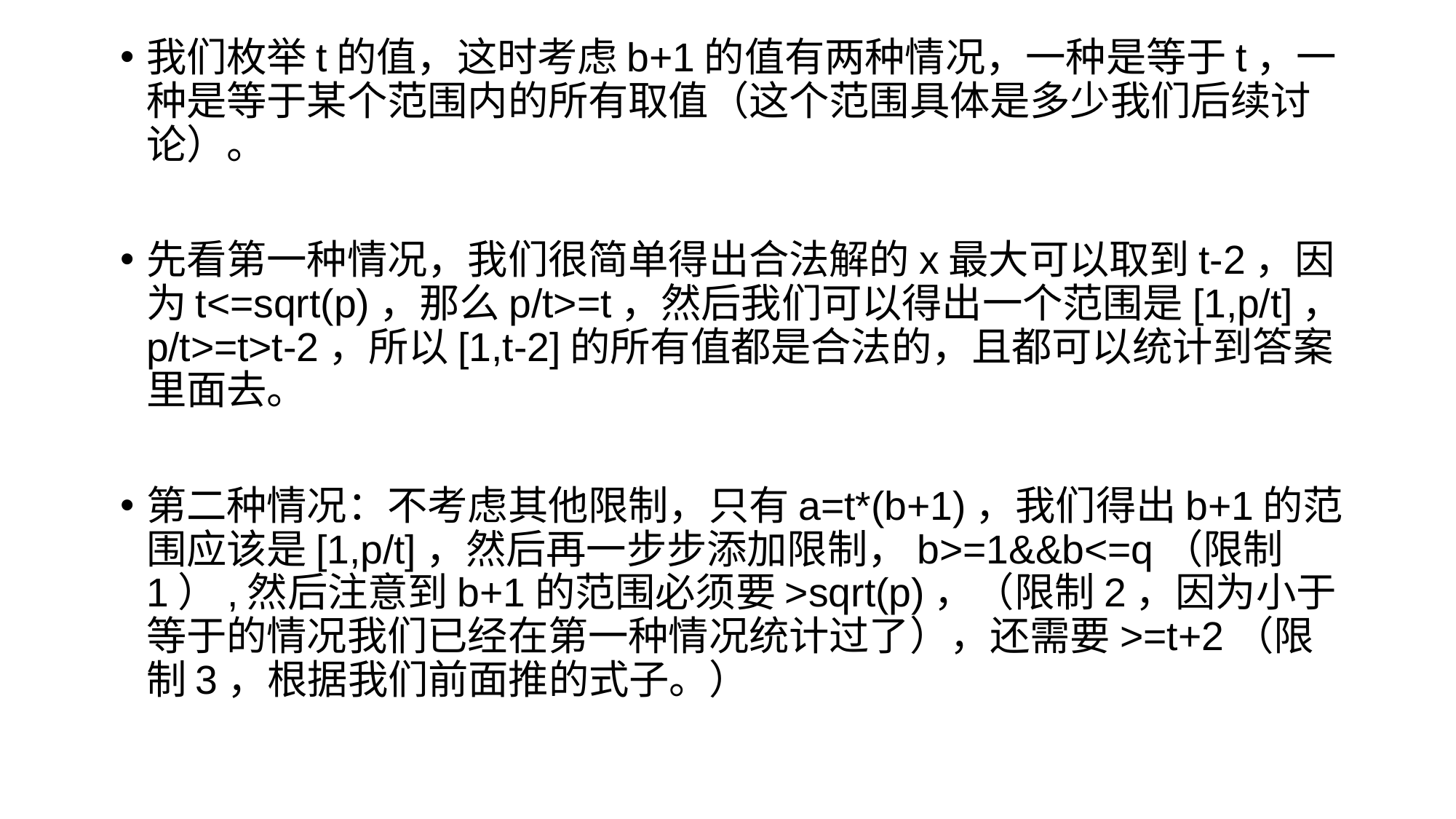

我们枚举t的值，这时考虑b+1的值有两种情况，一种是等于t，一种是等于某个范围内的所有取值（这个范围具体是多少我们后续讨论）。

先看第一种情况，我们很简单得出合法解的x最大可以取到t-2，因为t<=sqrt(p)，那么p/t>=t，然后我们可以得出一个范围是[1,p/t]，p/t>=t>t-2，所以[1,t-2]的所有值都是合法的，且都可以统计到答案里面去。

第二种情况：不考虑其他限制，只有a=t*(b+1)，我们得出b+1的范围应该是[1,p/t]，然后再一步步添加限制，b>=1&&b<=q（限制1）,然后注意到b+1的范围必须要>sqrt(p)，（限制2，因为小于等于的情况我们已经在第一种情况统计过了），还需要>=t+2（限制3，根据我们前面推的式子。）